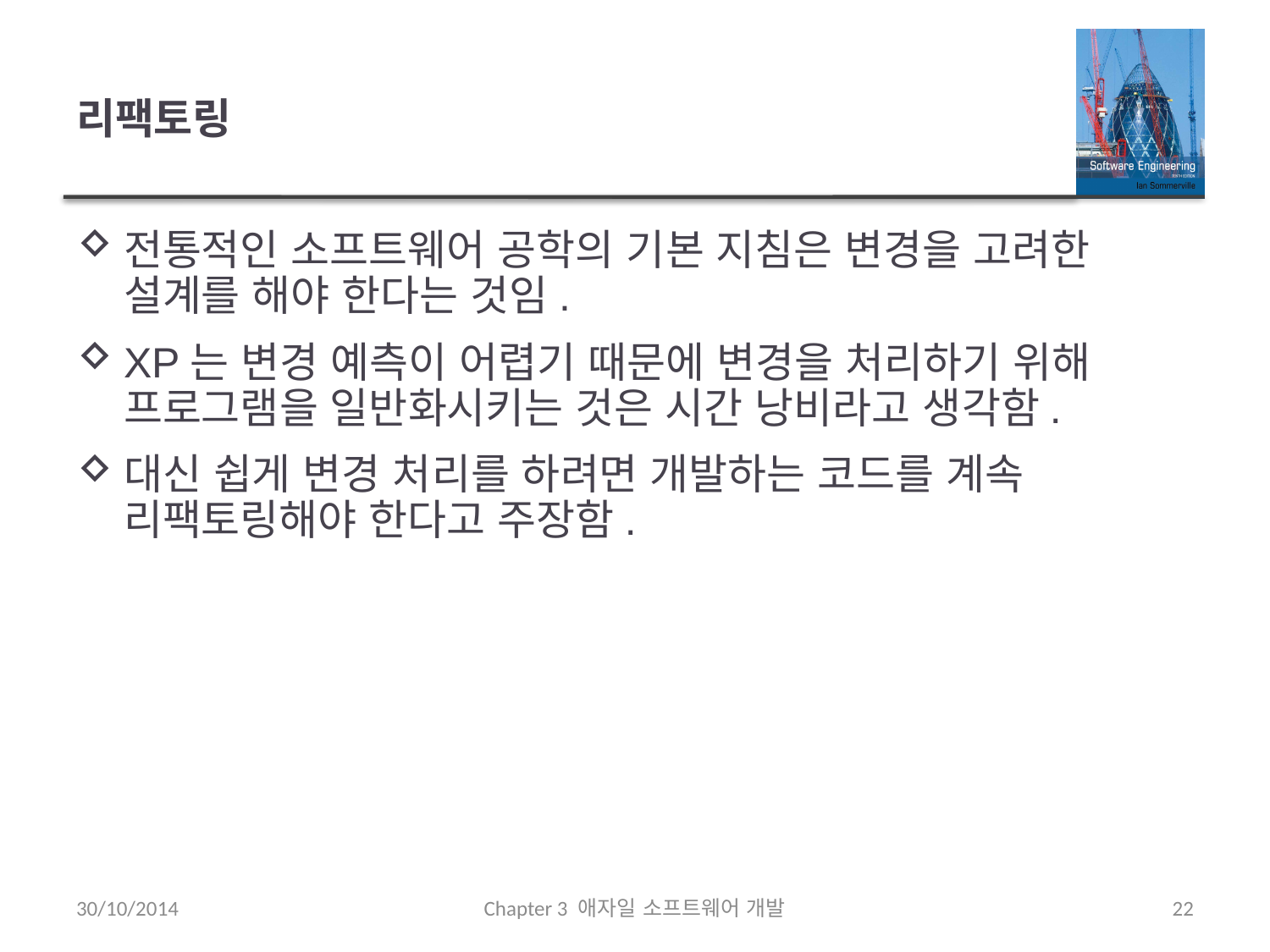

# 리팩토링
전통적인 소프트웨어 공학의 기본 지침은 변경을 고려한 설계를 해야 한다는 것임.
XP는 변경 예측이 어렵기 때문에 변경을 처리하기 위해 프로그램을 일반화시키는 것은 시간 낭비라고 생각함.
대신 쉽게 변경 처리를 하려면 개발하는 코드를 계속 리팩토링해야 한다고 주장함.
30/10/2014
Chapter 3 애자일 소프트웨어 개발
22